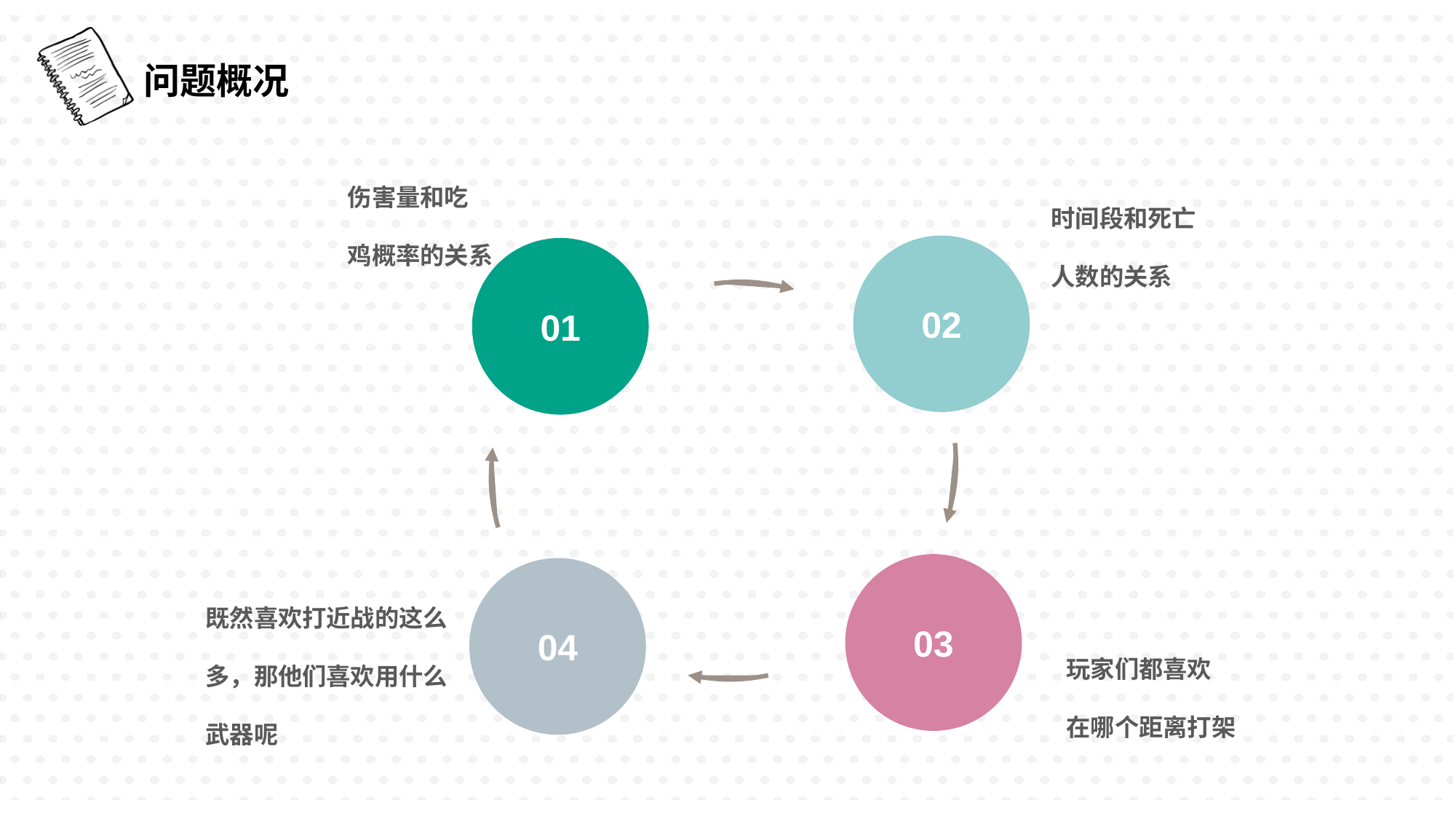

伤害量和吃
鸡概率的关系
时间段和死亡
人数的关系
02
01

03
04
既然喜欢打近战的这么多，那他们喜欢用什么武器呢
玩家们都喜欢
在哪个距离打架